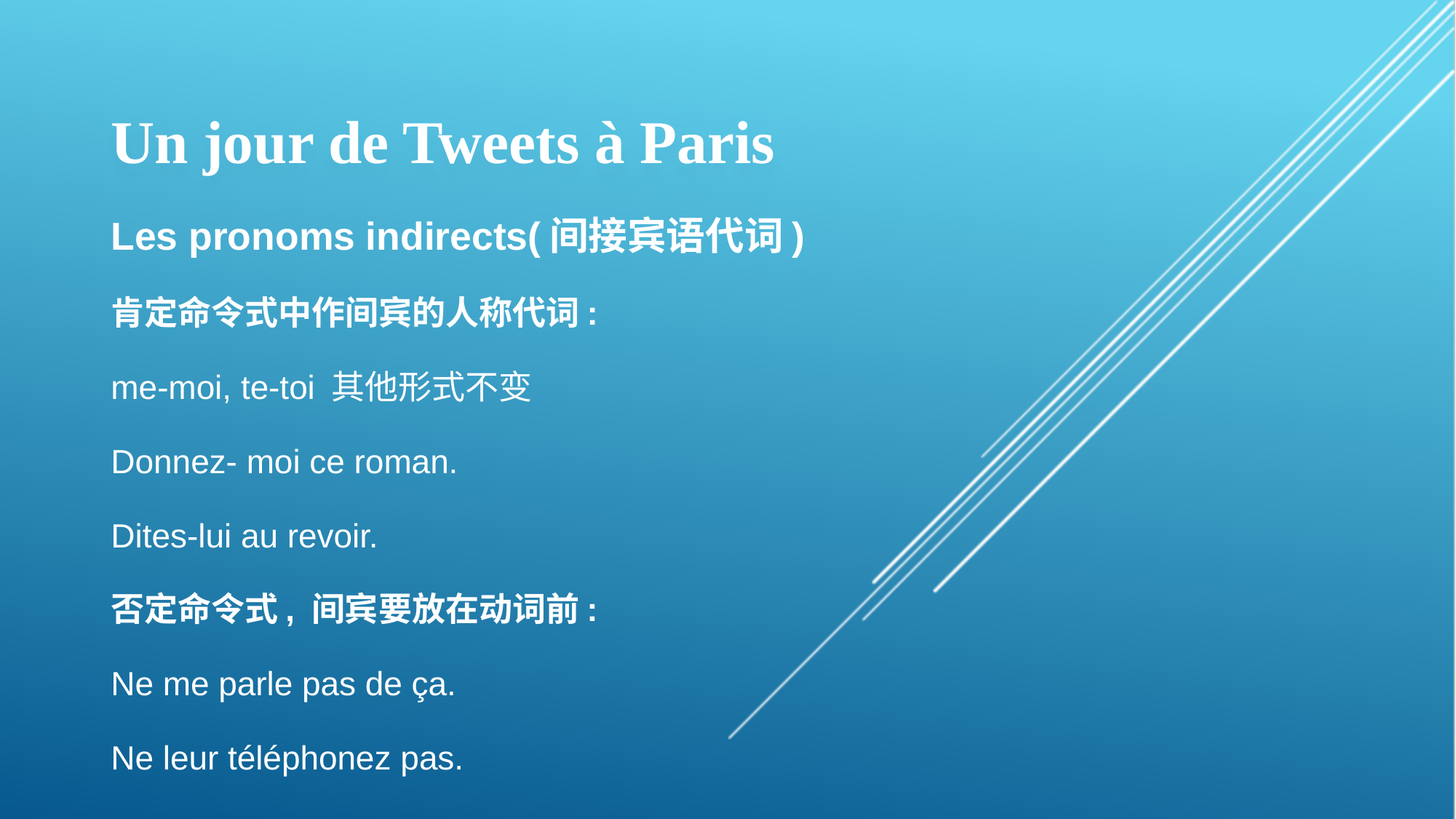

# Un jour de Tweets à Paris
Les pronoms indirects(间接宾语代词)
肯定命令式中作间宾的人称代词:
me-moi, te-toi 其他形式不变
Donnez- moi ce roman.
Dites-lui au revoir.
否定命令式, 间宾要放在动词前:
Ne me parle pas de ça.
Ne leur téléphonez pas.